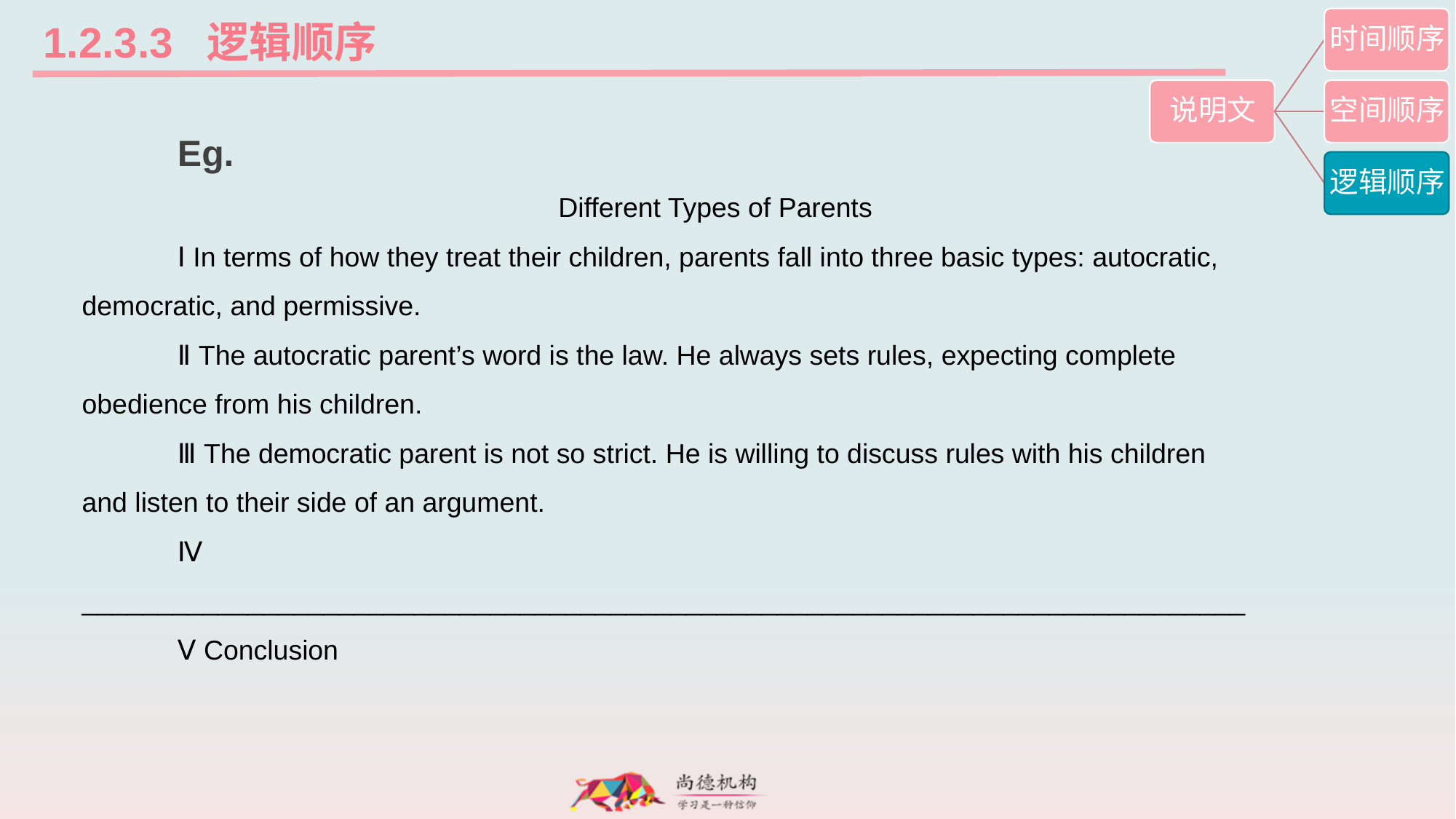

说明文

时间顺序

空间顺序

逻辑顺序
1.2.3.3  逻辑顺序
Eg.
Different Types of Parents
Ⅰ In terms of how they treat their children, parents fall into three basic types: autocratic, democratic, and permissive.
Ⅱ The autocratic parent’s word is the law. He always sets rules, expecting complete obedience from his children.
Ⅲ The democratic parent is not so strict. He is willing to discuss rules with his children and listen to their side of an argument.
Ⅳ _____________________________________________________________________________
Ⅴ Conclusion